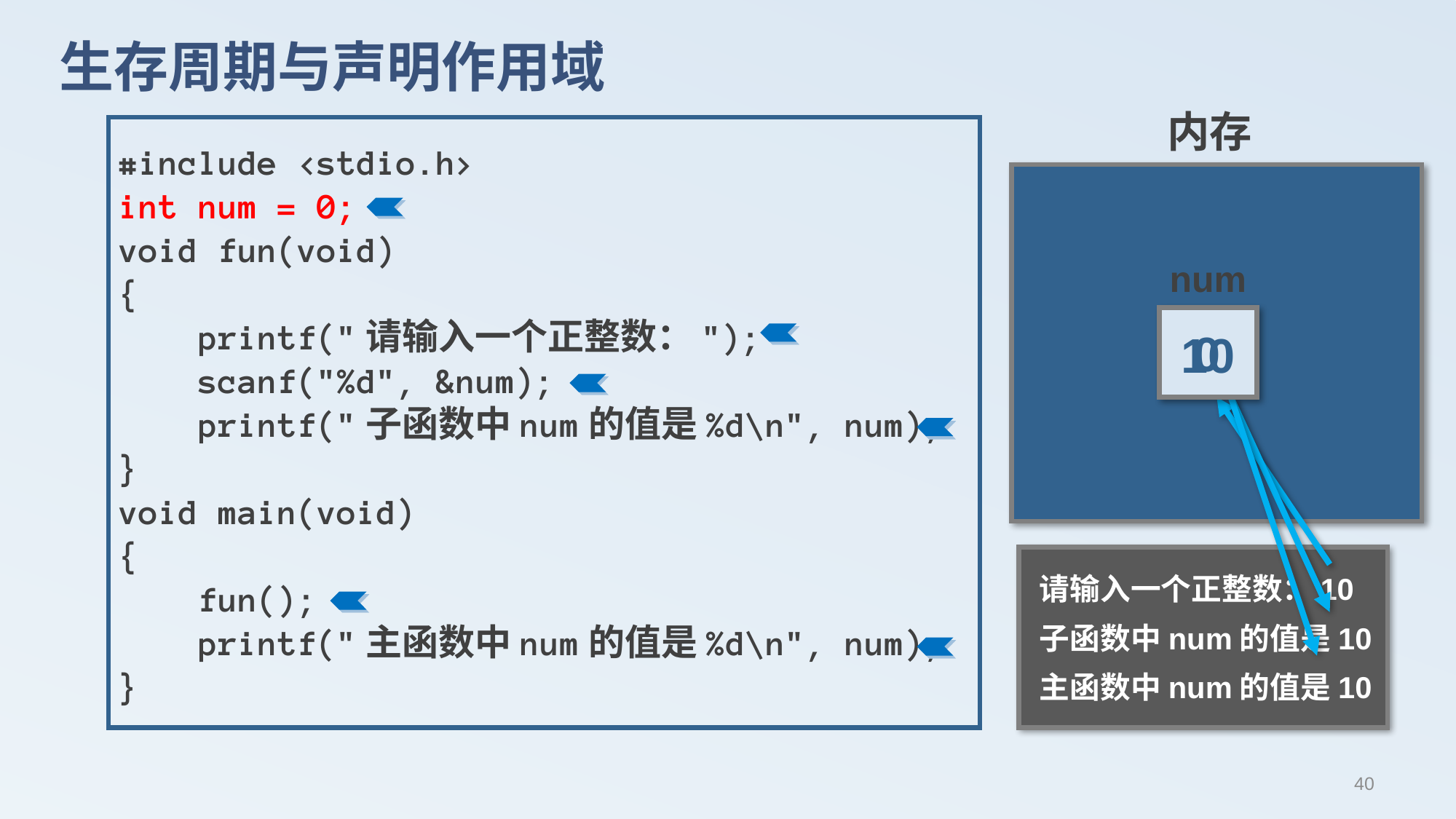

# 生存周期与声明作用域
内存

#include <stdio.h>
int num = 0;
void fun(void)
{
    printf("请输入一个正整数：");
    scanf("%d", &num);
    printf("子函数中num的值是%d\n", num);
}
void main(void)
{
    fun();
    printf("主函数中num的值是%d\n", num);
}

num

0
10

请输入一个正整数：10

子函数中num的值是10

主函数中num的值是10